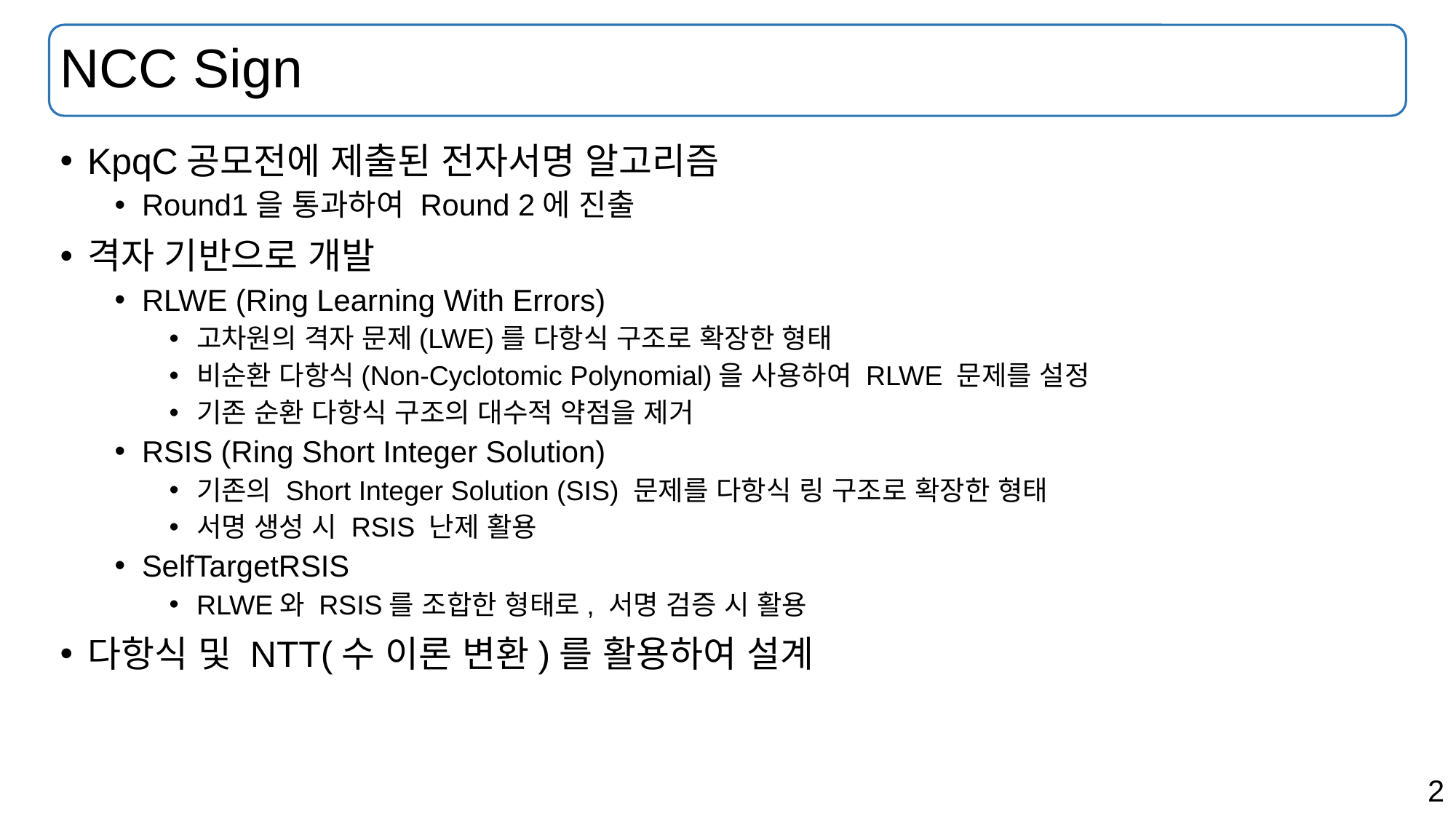

# NCC Sign
KpqC공모전에 제출된 전자서명 알고리즘
Round1을 통과하여 Round 2에 진출
격자 기반으로 개발
RLWE (Ring Learning With Errors)
고차원의 격자 문제(LWE)를 다항식 구조로 확장한 형태
비순환 다항식(Non-Cyclotomic Polynomial)을 사용하여 RLWE 문제를 설정
기존 순환 다항식 구조의 대수적 약점을 제거
RSIS (Ring Short Integer Solution)
기존의 Short Integer Solution (SIS) 문제를 다항식 링 구조로 확장한 형태
서명 생성 시 RSIS 난제 활용
SelfTargetRSIS
RLWE와 RSIS를 조합한 형태로, 서명 검증 시 활용
다항식 및 NTT(수 이론 변환)를 활용하여 설계